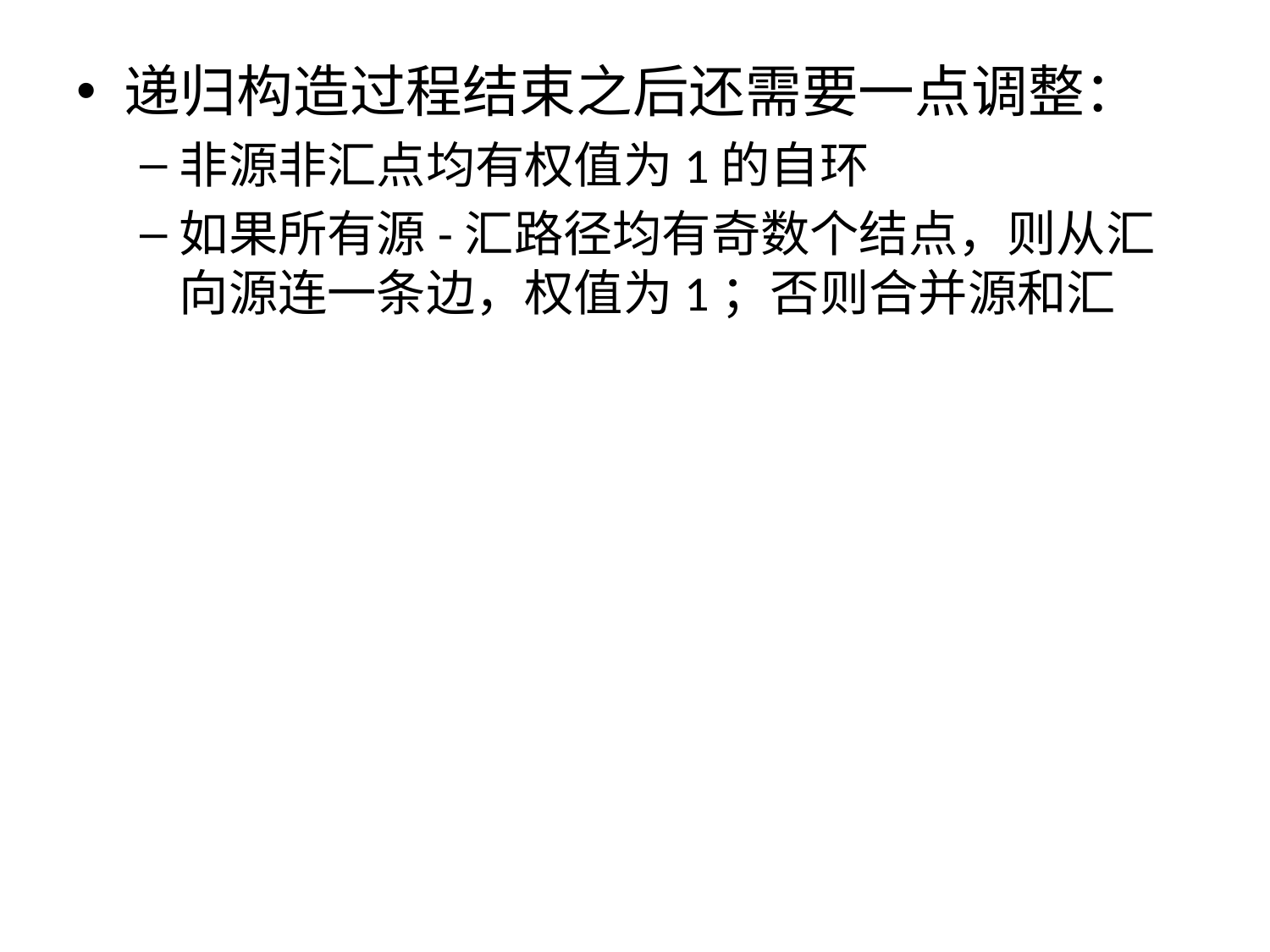

递归构造过程结束之后还需要一点调整：
非源非汇点均有权值为1的自环
如果所有源-汇路径均有奇数个结点，则从汇向源连一条边，权值为1；否则合并源和汇